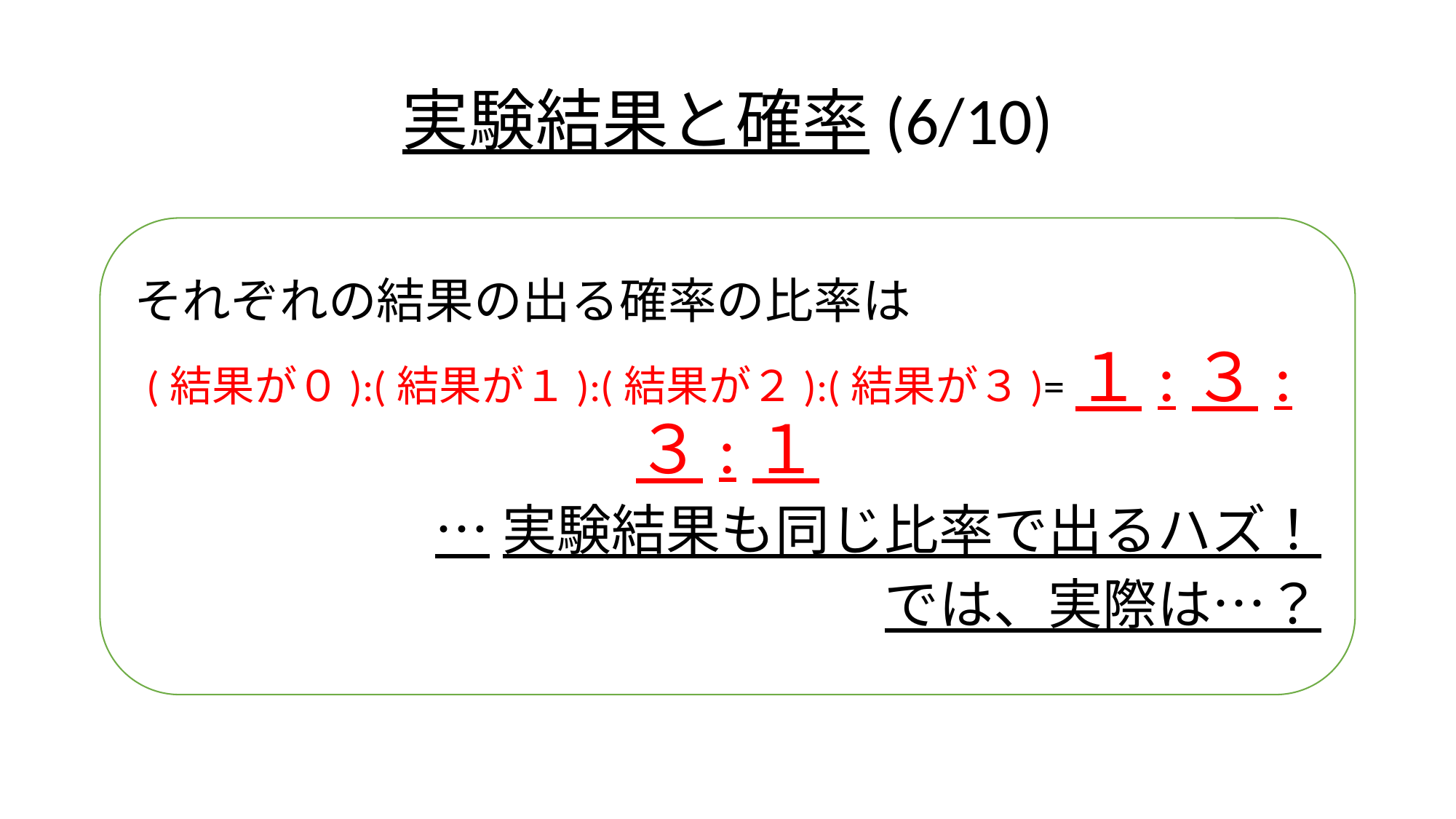

# 実験結果と確率(6/10)

それぞれの結果の出る確率の比率は
(結果が０):(結果が１):(結果が２):(結果が３)=１:３:３:１
…実験結果も同じ比率で出るハズ！
では、実際は…？